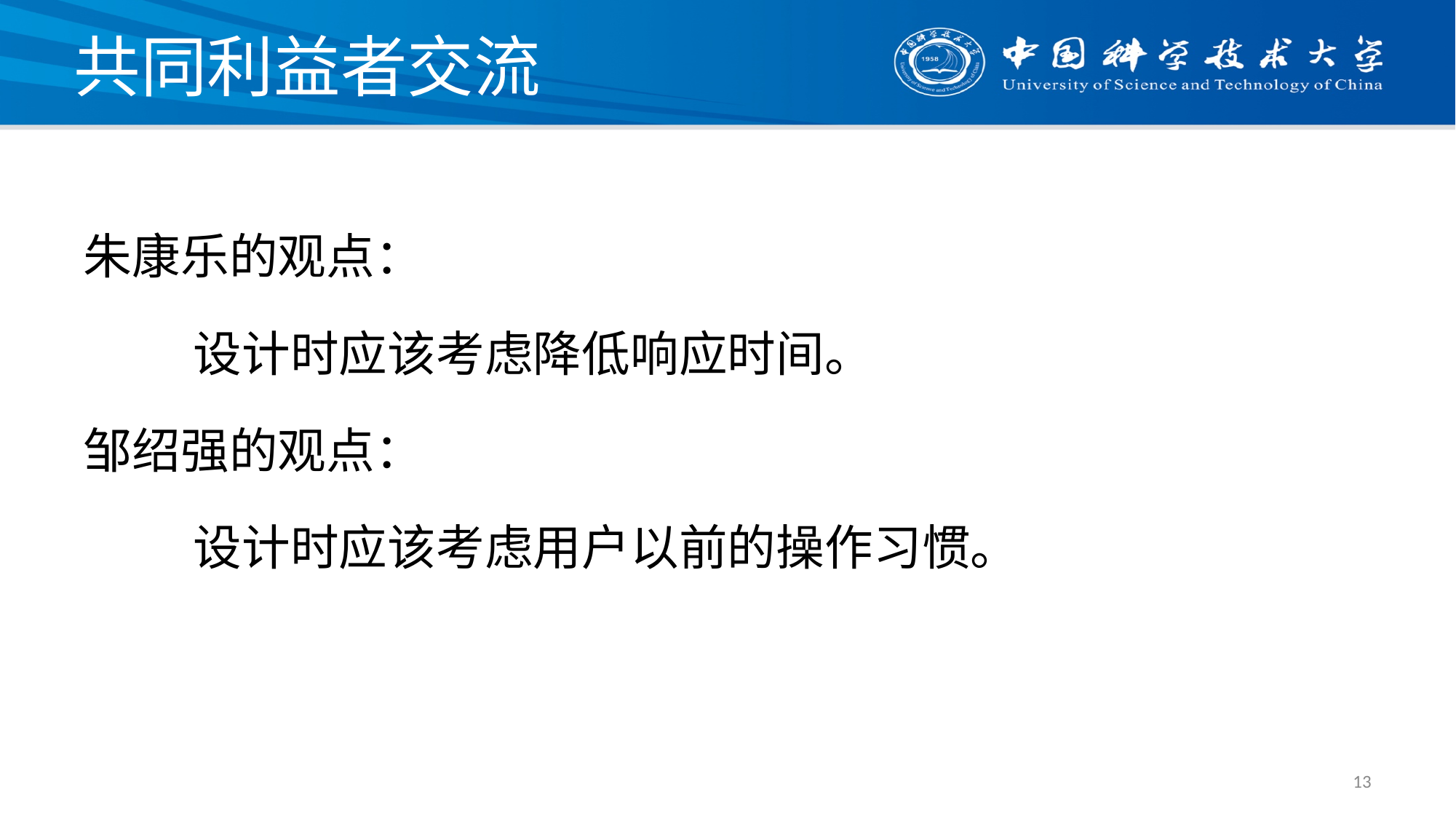

# 共同利益者交流
朱康乐的观点：
         设计时应该考虑降低响应时间。
邹绍强的观点：
         设计时应该考虑用户以前的操作习惯。
13